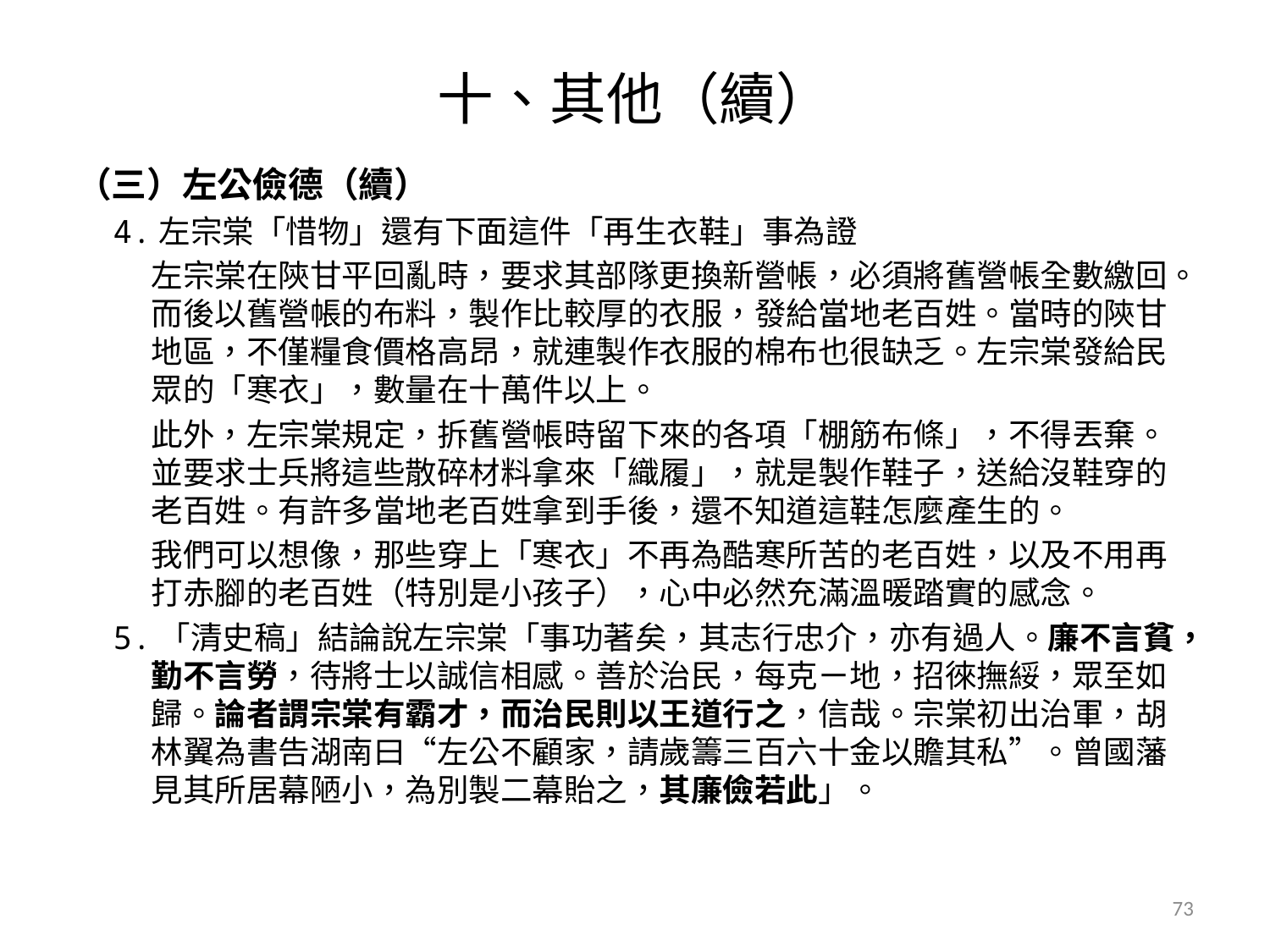

# 十、其他（續）
（三）左公儉德（續）
4.左宗棠「惜物」還有下面這件「再生衣鞋」事為證
左宗棠在陝甘平回亂時，要求其部隊更換新營帳，必須將舊營帳全數繳回。而後以舊營帳的布料，製作比較厚的衣服，發給當地老百姓。當時的陝甘地區，不僅糧食價格高昂，就連製作衣服的棉布也很缺乏。左宗棠發給民眾的「寒衣」，數量在十萬件以上。
此外，左宗棠規定，拆舊營帳時留下來的各項「棚筋布條」，不得丟棄。並要求士兵將這些散碎材料拿來「織履」，就是製作鞋子，送給沒鞋穿的老百姓。有許多當地老百姓拿到手後，還不知道這鞋怎麼產生的。
我們可以想像，那些穿上「寒衣」不再為酷寒所苦的老百姓，以及不用再打赤腳的老百姓（特別是小孩子），心中必然充滿溫暖踏實的感念。
5.「清史稿」結論說左宗棠「事功著矣，其志行忠介，亦有過人。廉不言貧，勤不言勞，待將士以誠信相感。善於治民，每克ㄧ地，招徠撫綏，眾至如歸。論者謂宗棠有霸才，而治民則以王道行之，信哉。宗棠初出治軍，胡林翼為書告湖南曰“左公不顧家，請歲籌三百六十金以贍其私”。曾國藩見其所居幕陋小，為別製二幕貽之，其廉儉若此」。

73